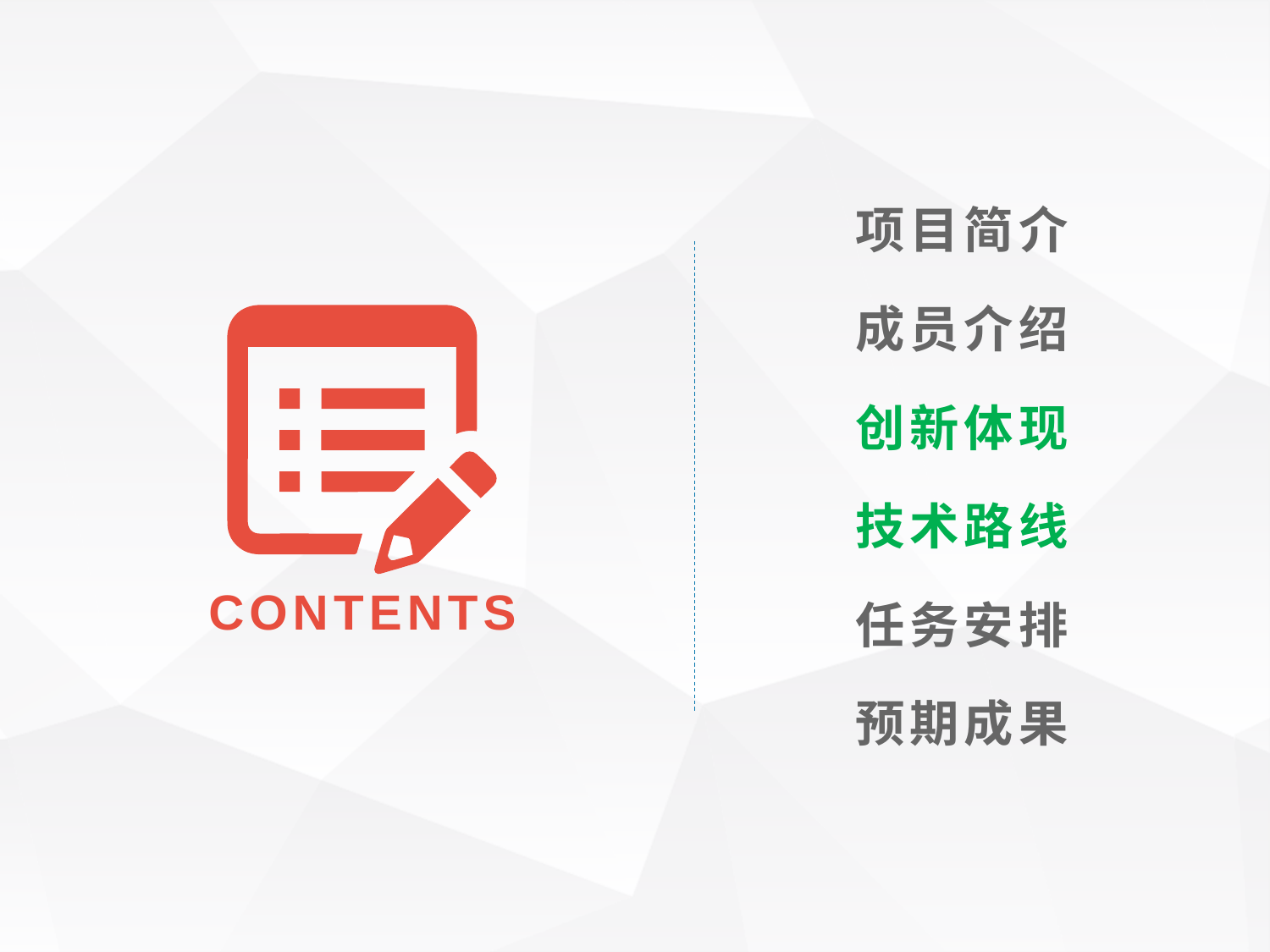

项目简介
成员介绍

创新体现
技术路线
CONTENTS
任务安排
预期成果